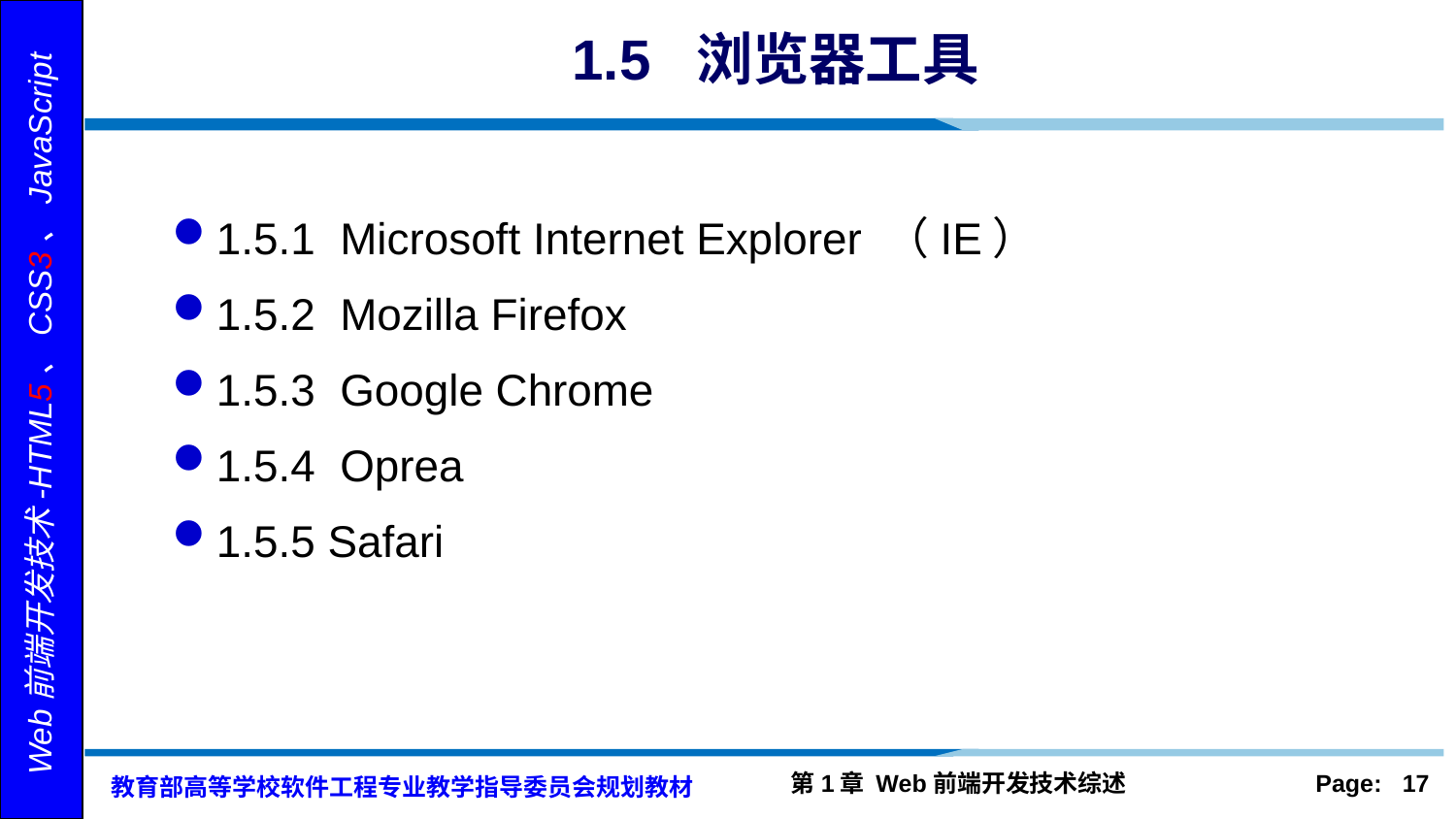

# 1.5  浏览器工具
1.5.1  Microsoft Internet Explorer （IE）
1.5.2  Mozilla Firefox
1.5.3  Google Chrome
1.5.4  Oprea
1.5.5 Safari